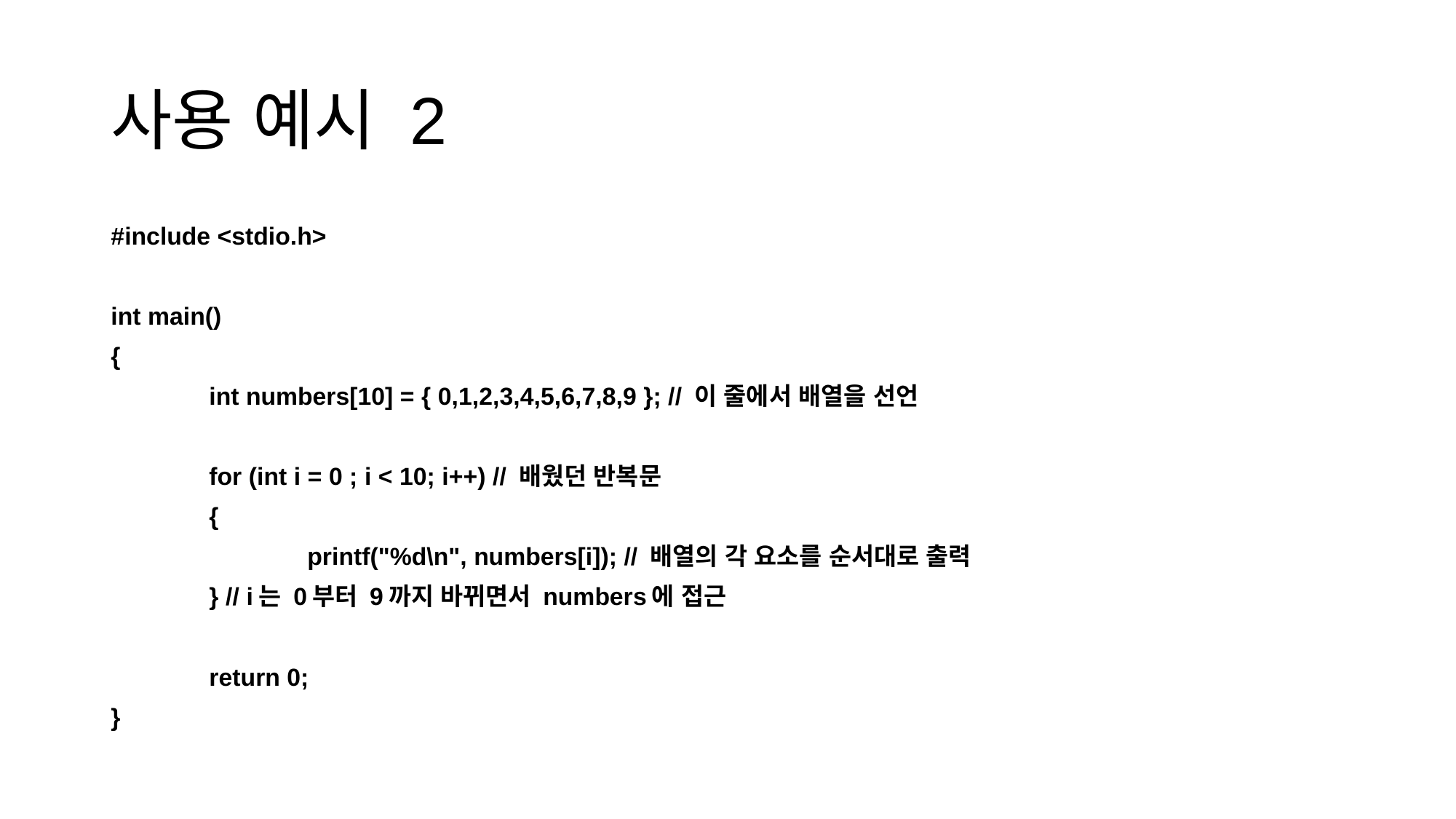

# 사용 예시 2
#include <stdio.h>

int main()
{
	int numbers[10] = { 0,1,2,3,4,5,6,7,8,9 }; // 이 줄에서 배열을 선언

	for (int i = 0 ; i < 10; i++) // 배웠던 반복문
	{
		printf("%d\n", numbers[i]); // 배열의 각 요소를 순서대로 출력
	} // i는 0부터 9까지 바뀌면서 numbers에 접근

	return 0;
}